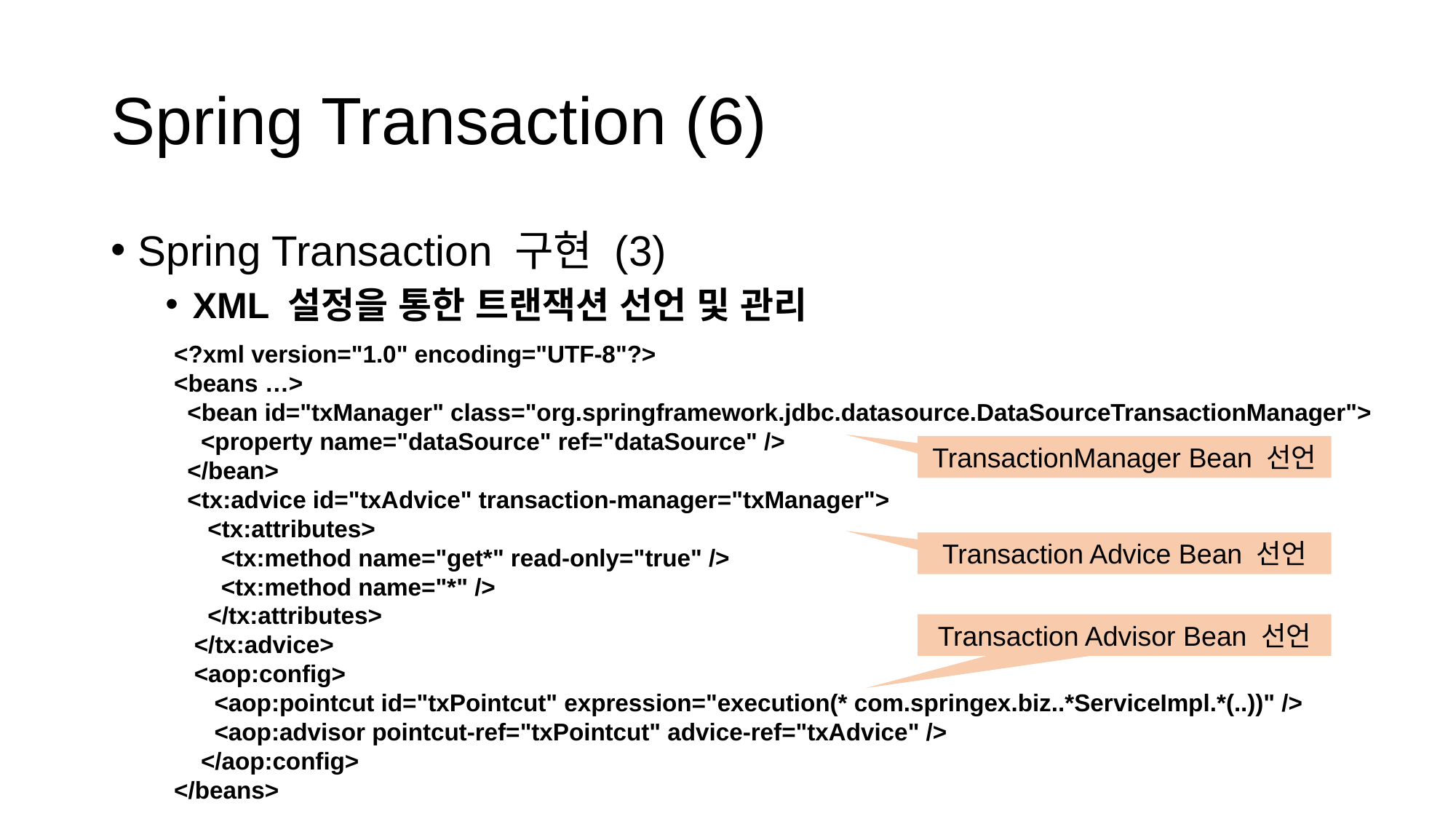

# Spring Transaction (6)
Spring Transaction 구현 (3)
XML 설정을 통한 트랜잭션 선언 및 관리
<?xml version="1.0" encoding="UTF-8"?>
<beans …>
  <bean id="txManager" class="org.springframework.jdbc.datasource.DataSourceTransactionManager">
    <property name="dataSource" ref="dataSource" />
  </bean>
  <tx:advice id="txAdvice" transaction-manager="txManager">
     <tx:attributes>
       <tx:method name="get*" read-only="true" />
       <tx:method name="*" />
     </tx:attributes>
   </tx:advice>
   <aop:config>
      <aop:pointcut id="txPointcut" expression="execution(* com.springex.biz..*ServiceImpl.*(..))" />
      <aop:advisor pointcut-ref="txPointcut" advice-ref="txAdvice" />
    </aop:config>
</beans>
TransactionManager Bean 선언
Transaction Advice Bean 선언
Transaction Advisor Bean 선언